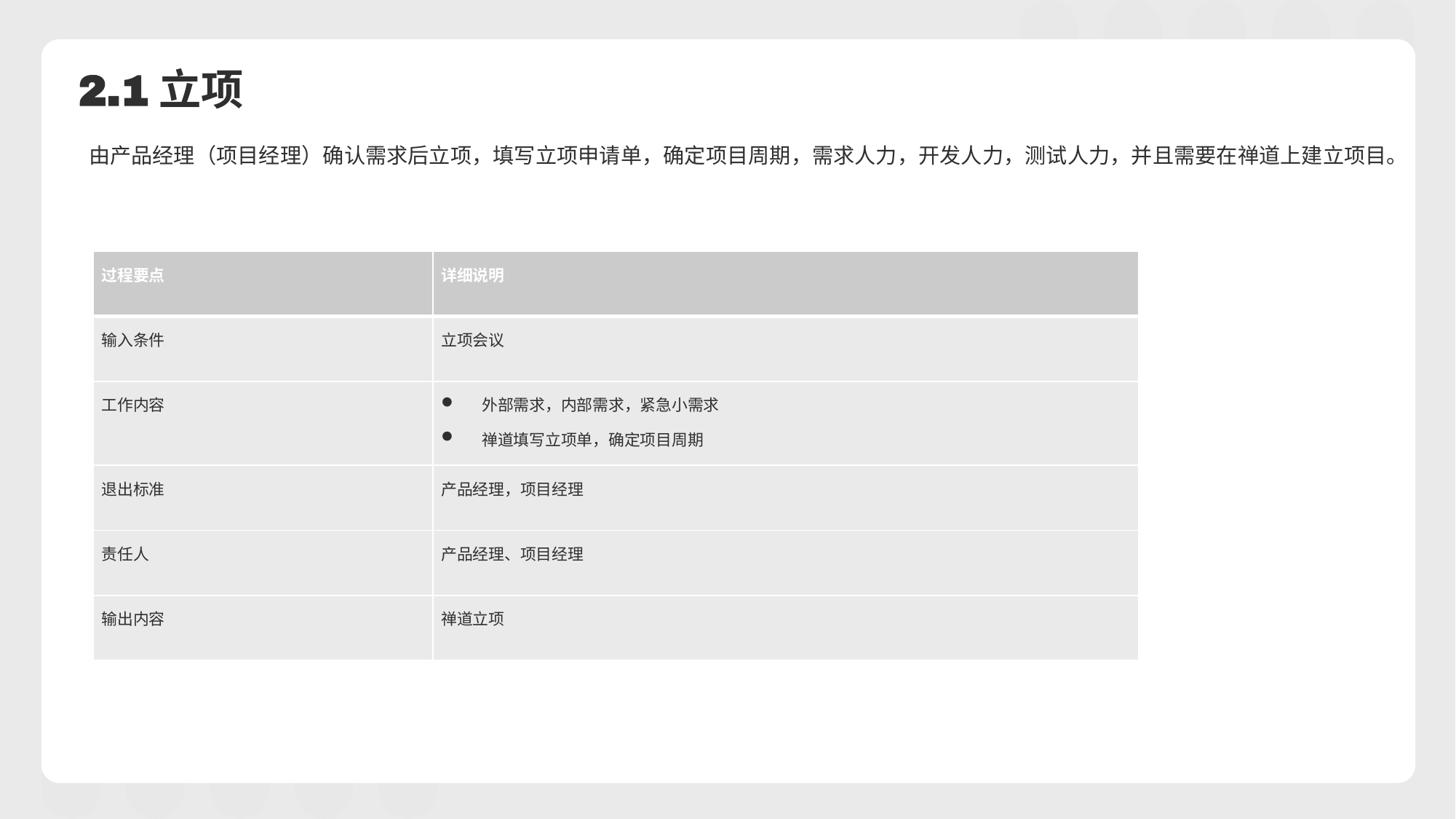

2.1立项

由产品经理（项目经理）确认需求后立项，填写立项申请单，确定项目周期，需求人力，开发人力，测试人力，并且需要在禅道上建立项目。
| 过程要点 | 详细说明 |
| --- | --- |
| 输入条件 | 立项会议 |
| 工作内容 | 外部需求，内部需求，紧急小需求 禅道填写立项单，确定项目周期 |
| 退出标准 | 产品经理，项目经理 |
| 责任人 | 产品经理、项目经理 |
| 输出内容 | 禅道立项 |